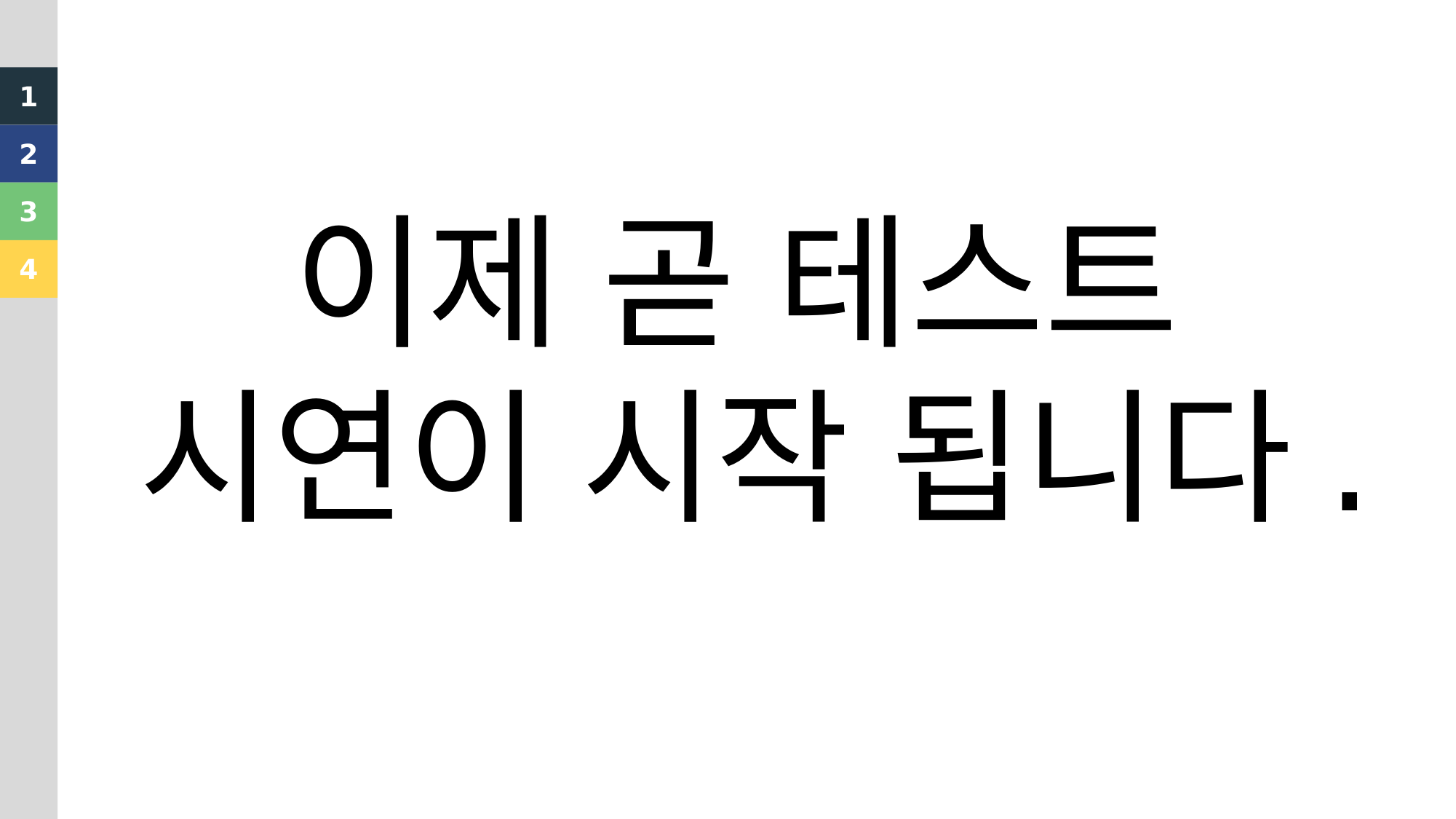

1

2

3
이제 곧 테스트
시연이 시작 됩니다.

4